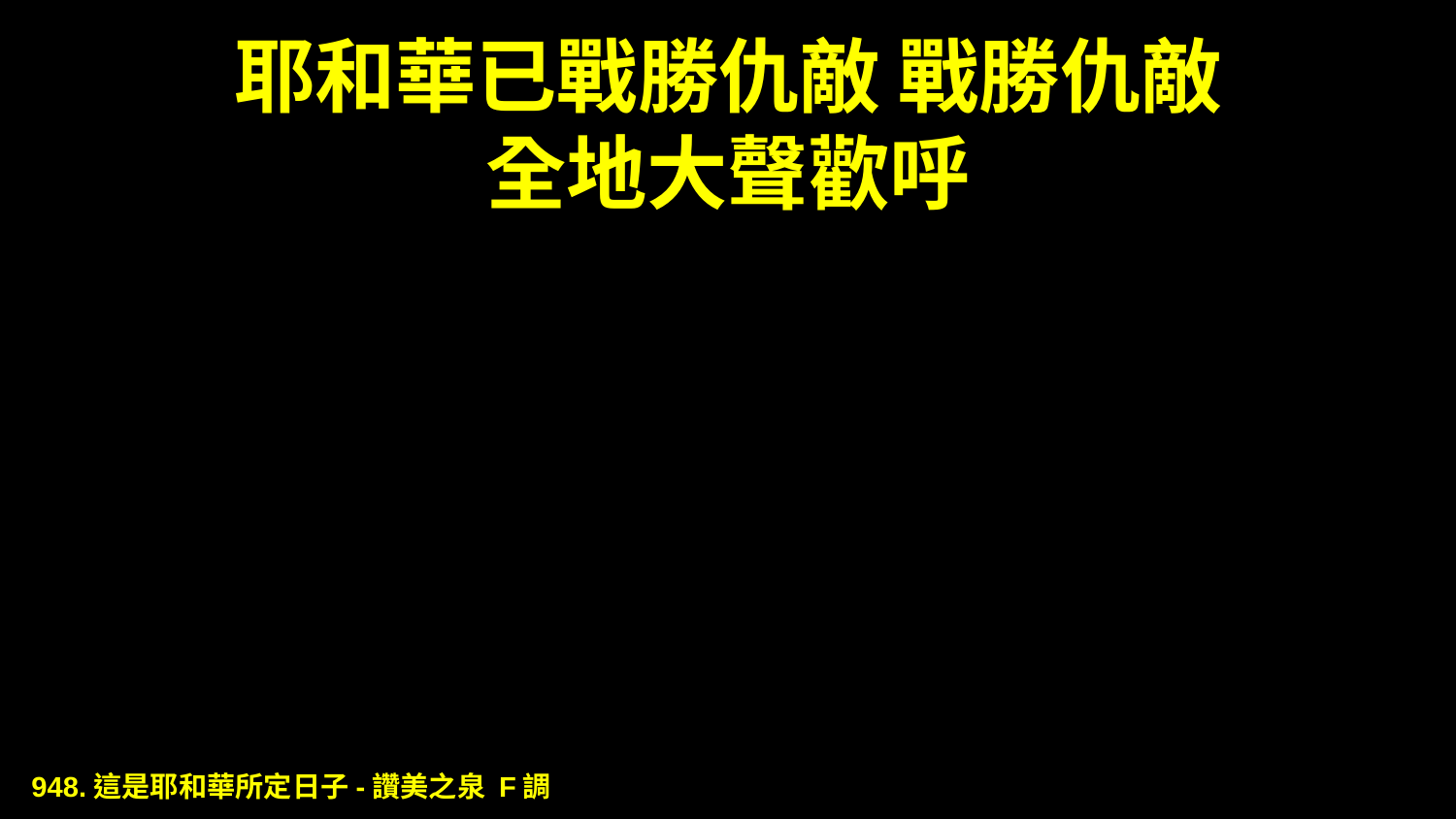

# 耶和華已戰勝仇敵 戰勝仇敵 全地大聲歡呼
948.這是耶和華所定日子-讚美之泉 F調